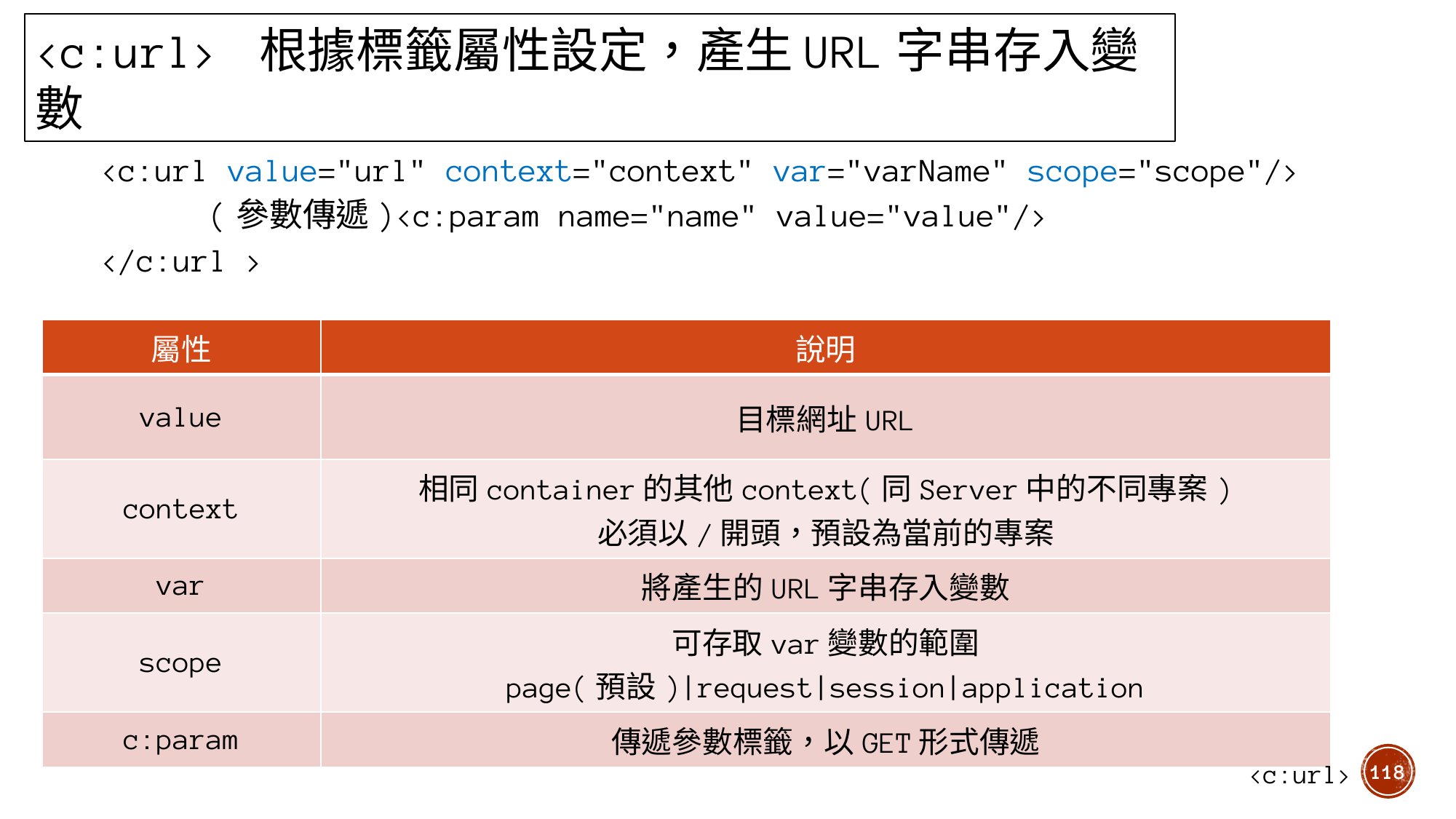

<c:url> 根據標籤屬性設定，產生URL字串存入變數
語法
<c:url value="url" context="context" var="varName" scope="scope"/>
	(參數傳遞)<c:param name="name" value="value"/>
</c:url >
| 屬性 | 說明 |
| --- | --- |
| value | 目標網址URL |
| context | 相同container的其他context(同Server中的不同專案) 必須以/開頭，預設為當前的專案 |
| var | 將產生的URL字串存入變數 |
| scope | 可存取var變數的範圍 page(預設)|request|session|application |
| c:param | 傳遞參數標籤，以GET形式傳遞 |
118
<c:url>